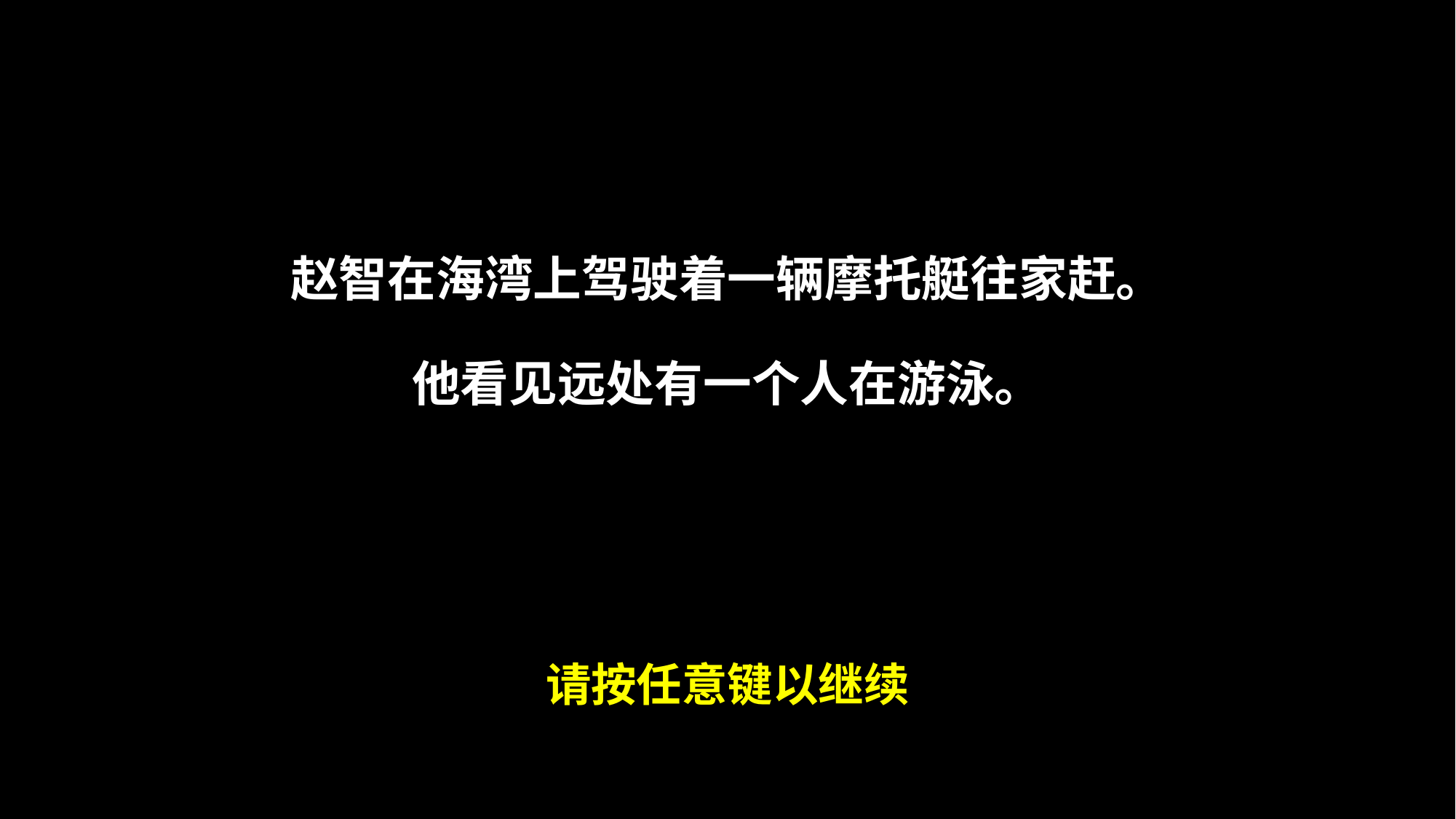

# 赵智在海湾上驾驶着一辆摩托艇往家赶。 他看见远处有一个人在游泳。
请按任意键以继续